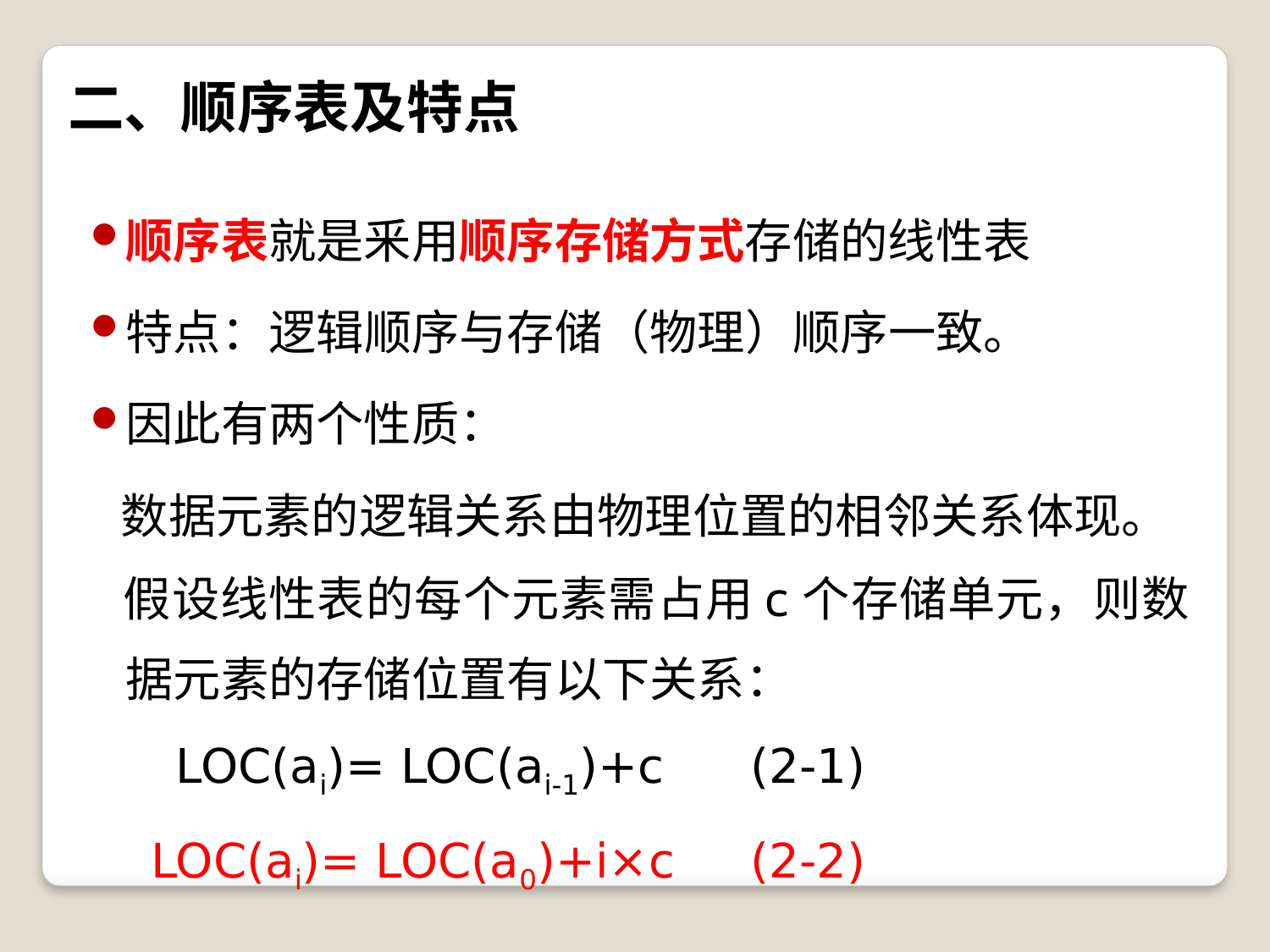

# 二、顺序表及特点

顺序表就是釆用顺序存储方式存储的线性表
特点：逻辑顺序与存储（物理）顺序一致。
因此有两个性质：
  数据元素的逻辑关系由物理位置的相邻关系体现。
  假设线性表的每个元素需占用c个存储单元，则数据元素的存储位置有以下关系：
   LOC(ai)= LOC(ai-1)+c		(2-1)
    LOC(ai)= LOC(a0)+i×c		(2-2)